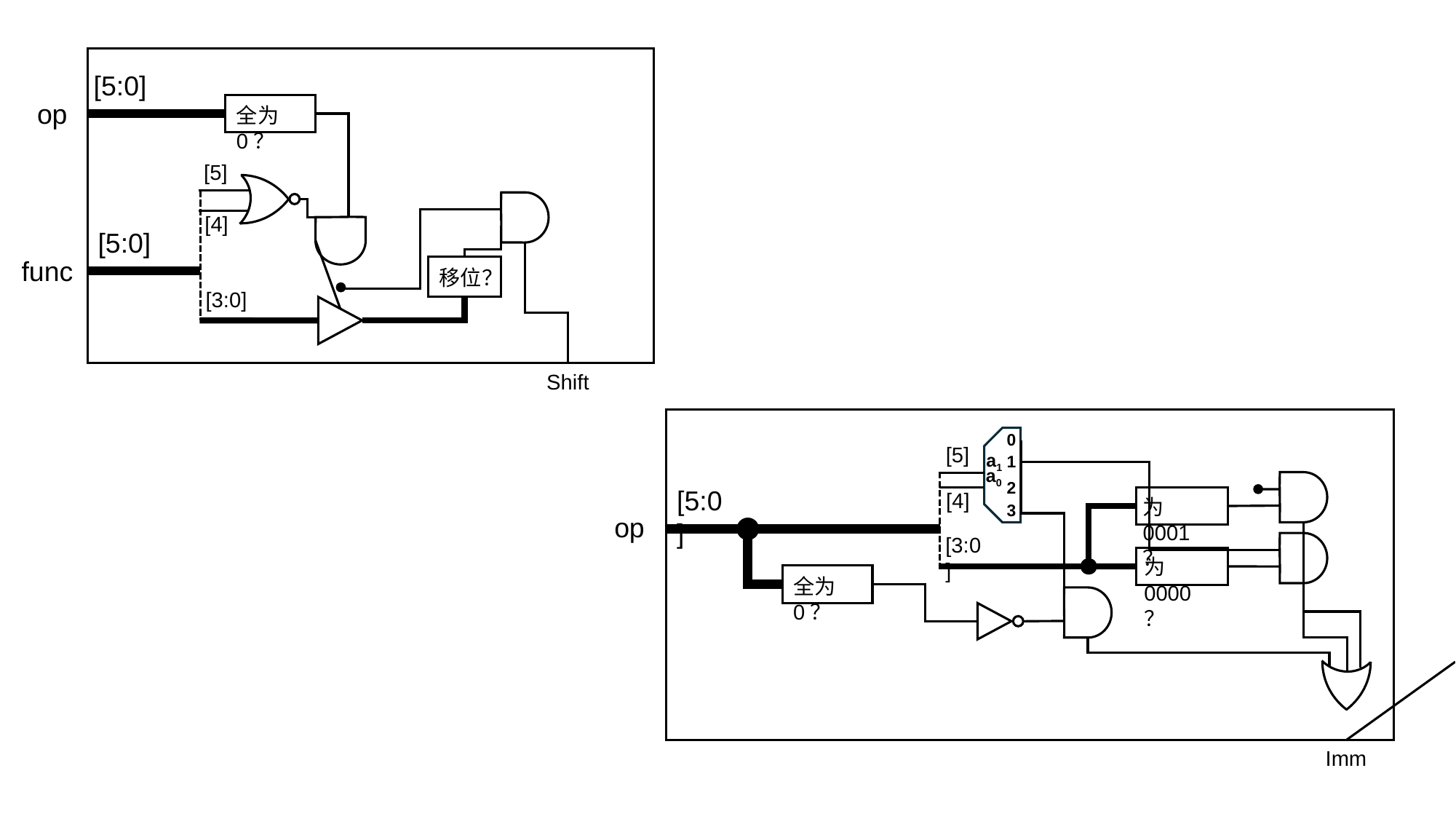

[5:0]

op

全为0？
[5]

[4]

[5:0]
func

移位？
[3:0]

Shift

0
[5]
a1
1

a0
2

[5:0]
[4]

为0001？
3
op

[3:0]

为0000？

全为0？

Imm